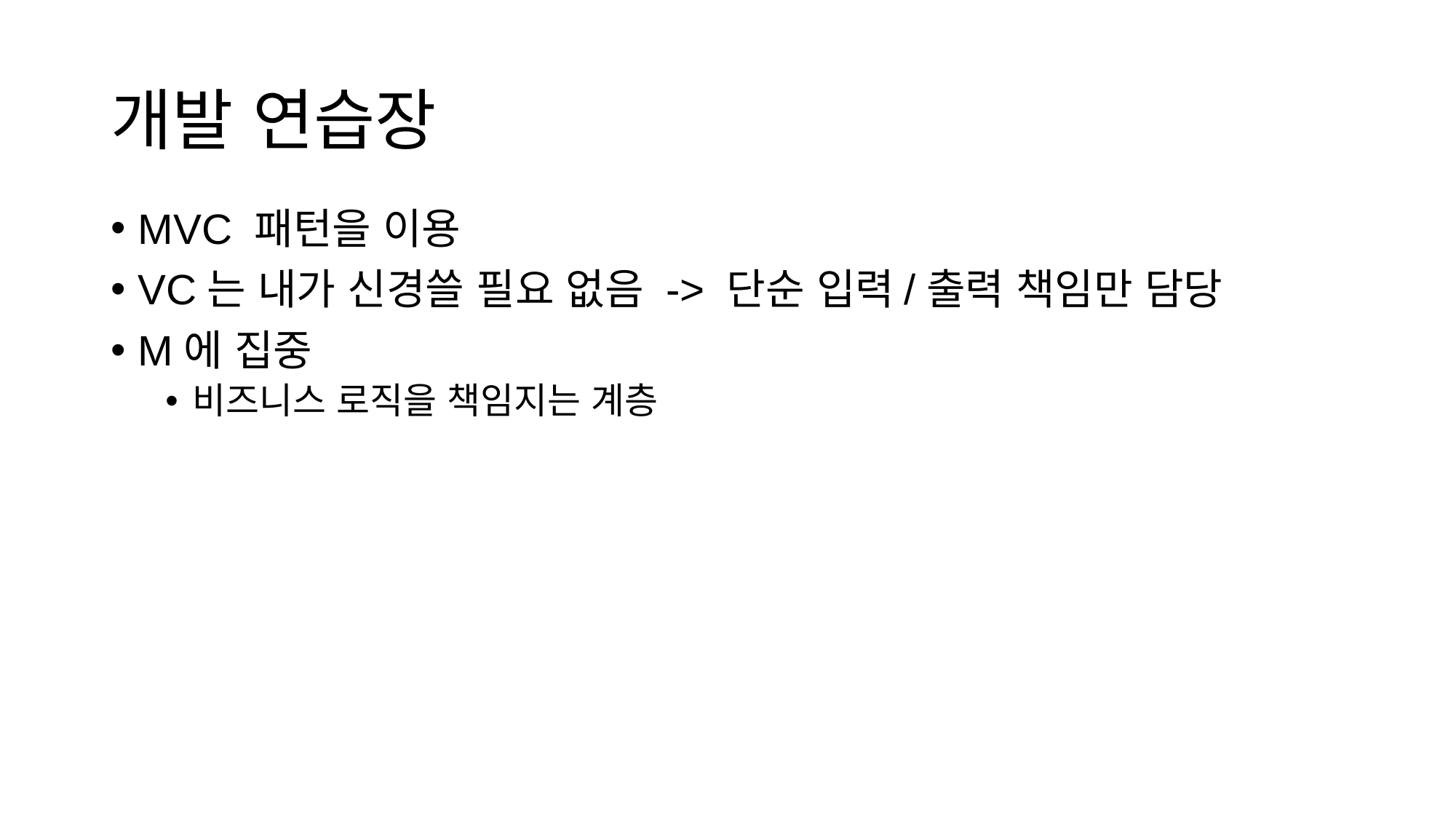

# 개발 연습장
MVC 패턴을 이용
VC는 내가 신경쓸 필요 없음 -> 단순 입력/출력 책임만 담당
M에 집중
비즈니스 로직을 책임지는 계층